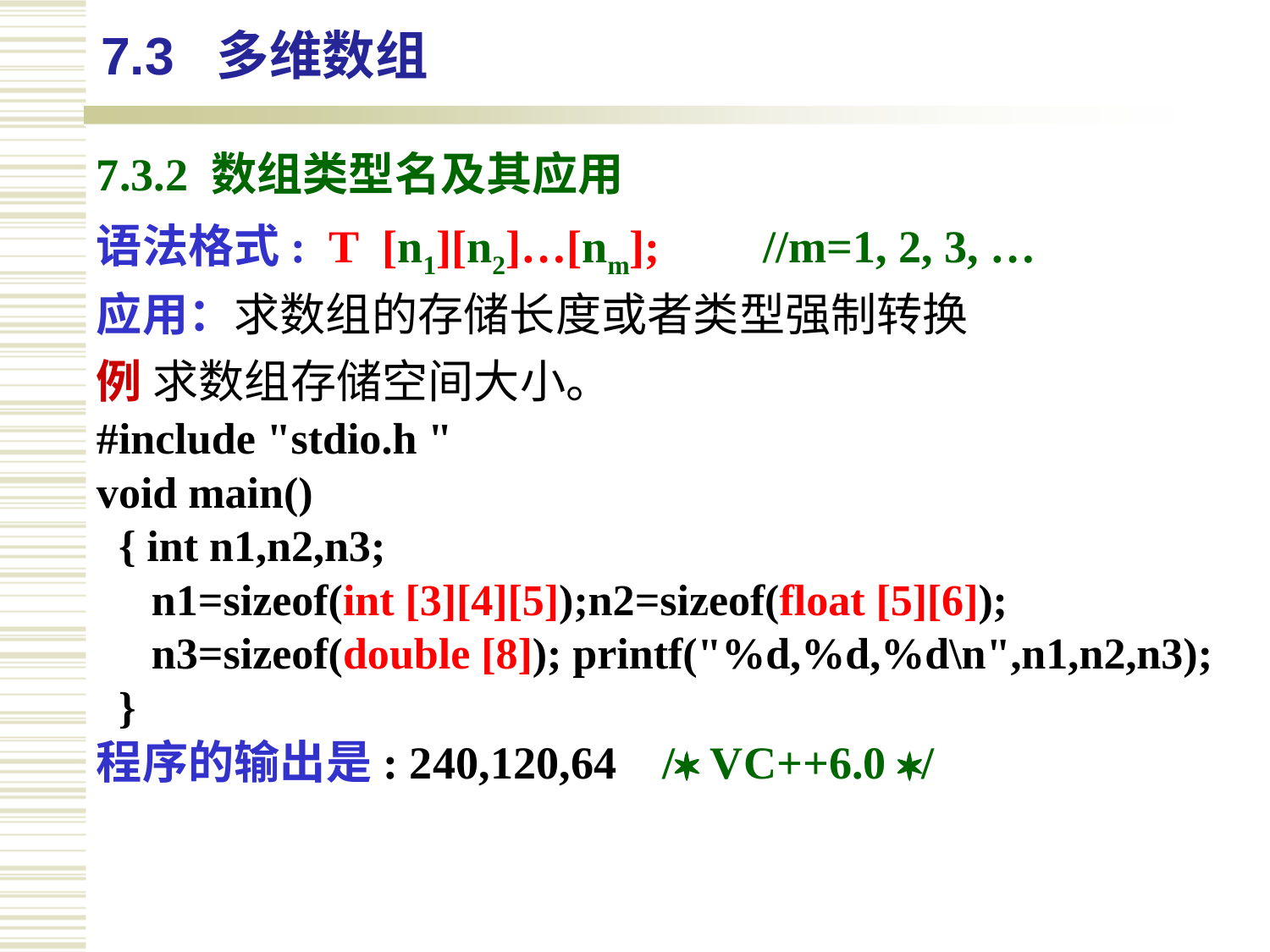

7.3  多维数组
7.3.2 数组类型名及其应用
语法格式:  T  [n1][n2]…[nm];         //m=1, 2, 3, …
应用：求数组的存储长度或者类型强制转换
例 求数组存储空间大小。
#include "stdio.h "
void main()
  { int n1,n2,n3;
     n1=sizeof(int [3][4][5]);n2=sizeof(float [5][6]);
     n3=sizeof(double [8]); printf("%d,%d,%d\n",n1,n2,n3);
  }
程序的输出是: 240,120,64    /∗ VC++6.0 ∗/